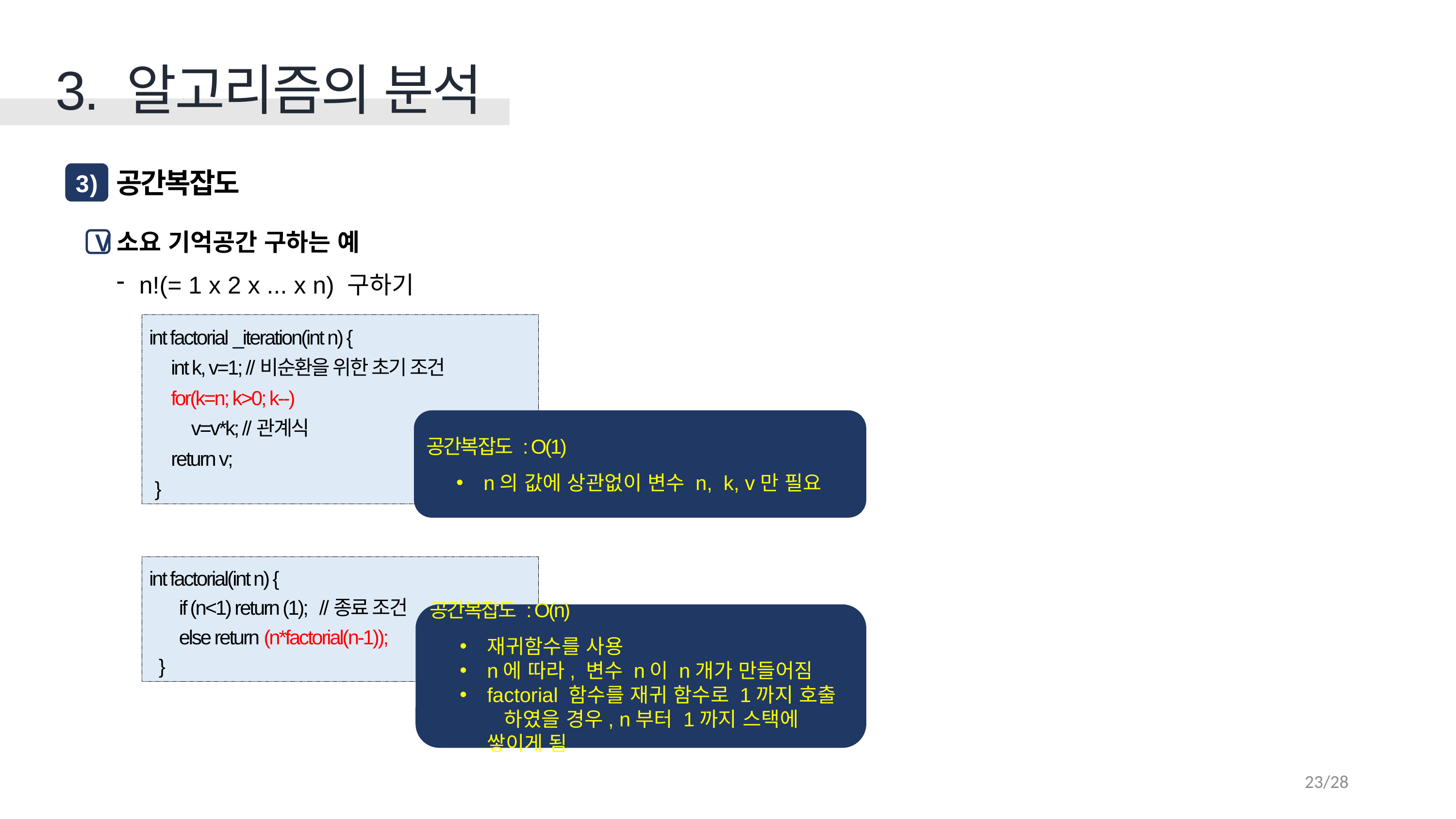

3. 알고리즘의 분석

공간복잡도
3 )
소요 기억공간 구하는 예
V
n!(= 1 x 2 x ... x n) 구하기

int factorial _iteration(int n) {
     int k, v=1; //비순환을 위한 초기 조건
     for(k=n; k>0; k--)
          v=v*k; //관계식
     return v;
 }
공간복잡도 : O(1)

n의 값에 상관없이 변수 n,  k, v만 필요
int factorial(int n) {
       if (n<1) return (1);   //종료 조건
       else return (n*factorial(n-1));
  }
공간복잡도 : O(n)

재귀함수를 사용
n에 따라, 변수 n이 n개가 만들어짐
factorial 함수를 재귀 함수로 1까지 호출      하였을 경우, n부터 1까지 스택에 쌓이게 됨
23/28